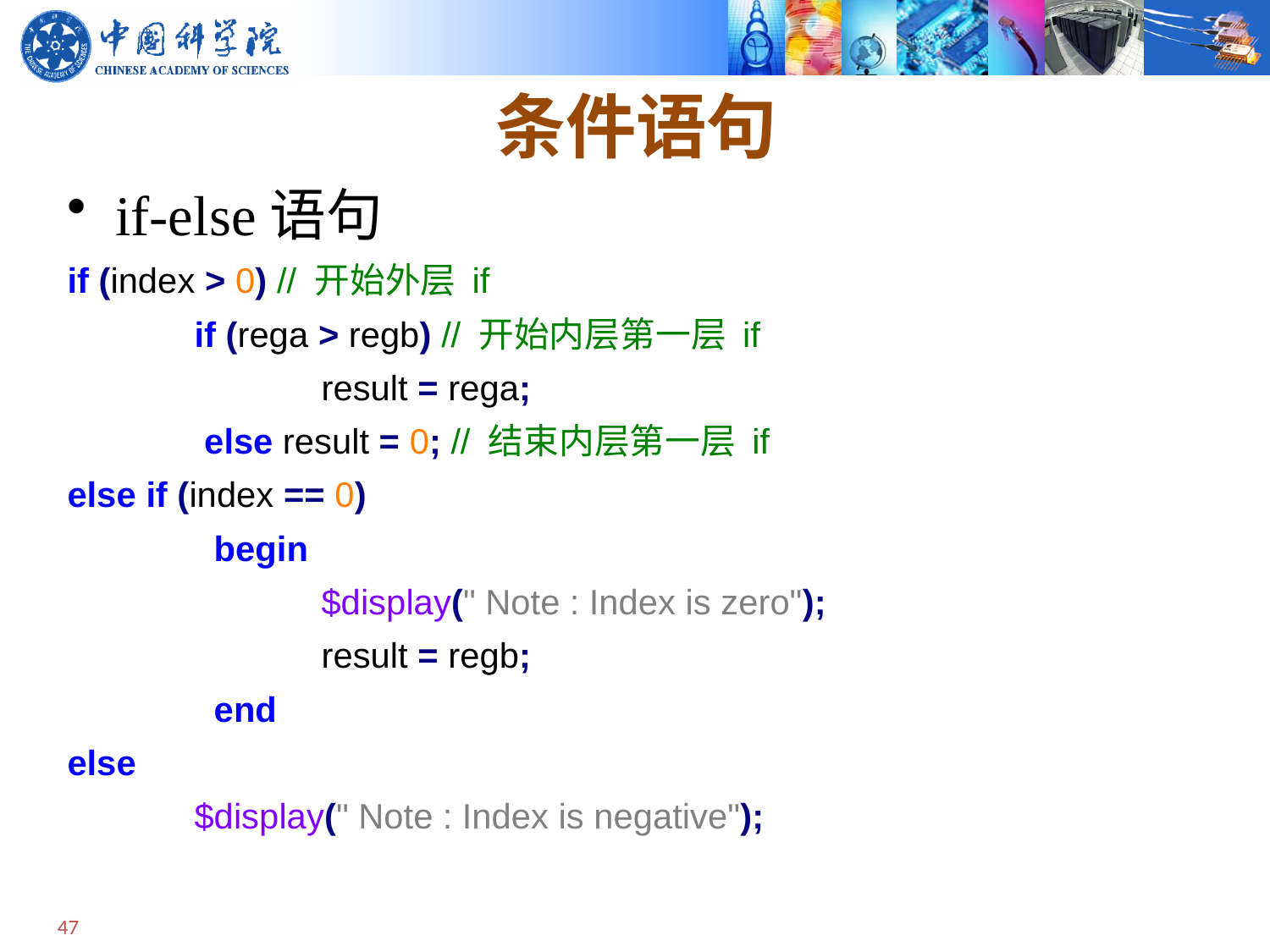

# 条件语句
if-else语句
if (index > 0) // 开始外层 if
	if (rega > regb) // 开始内层第一层 if
		result = rega;
	 else result = 0; // 结束内层第一层 if
else if (index == 0)
	  begin
		$display(" Note : Index is zero");
		result = regb;
	  end
else
  	$display(" Note : Index is negative");